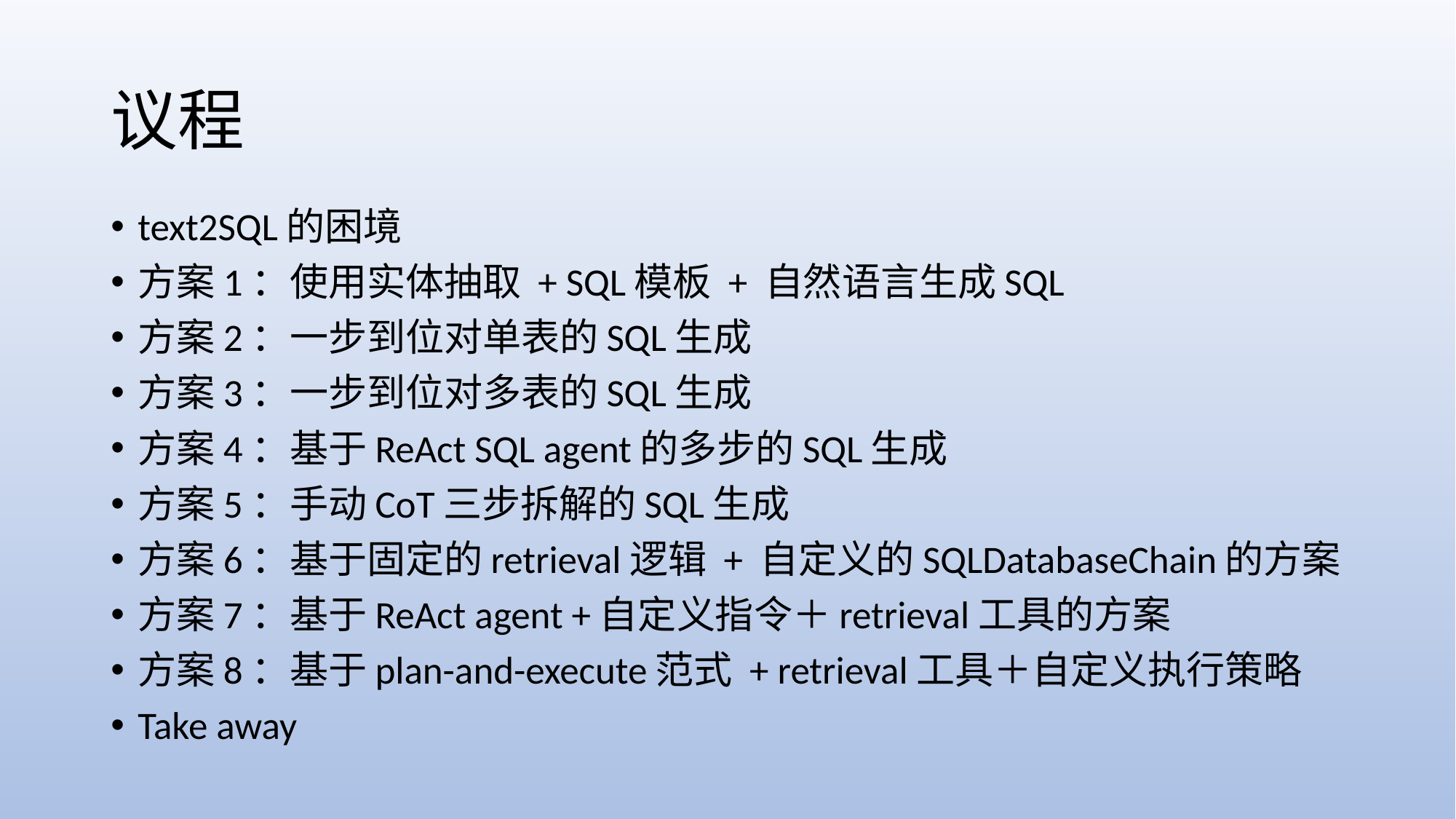

# 议程
text2SQL的困境
方案1：使用实体抽取 + SQL模板 + 自然语言生成SQL
方案2：一步到位对单表的SQL生成
方案3：一步到位对多表的SQL生成
方案4：基于ReAct SQL agent的多步的SQL生成
方案5：手动CoT三步拆解的SQL生成
方案6：基于固定的retrieval逻辑 + 自定义的SQLDatabaseChain的方案
方案7：基于ReAct agent +自定义指令＋retrieval工具的方案
方案8：基于plan-and-execute范式 + retrieval工具＋自定义执行策略
Take away